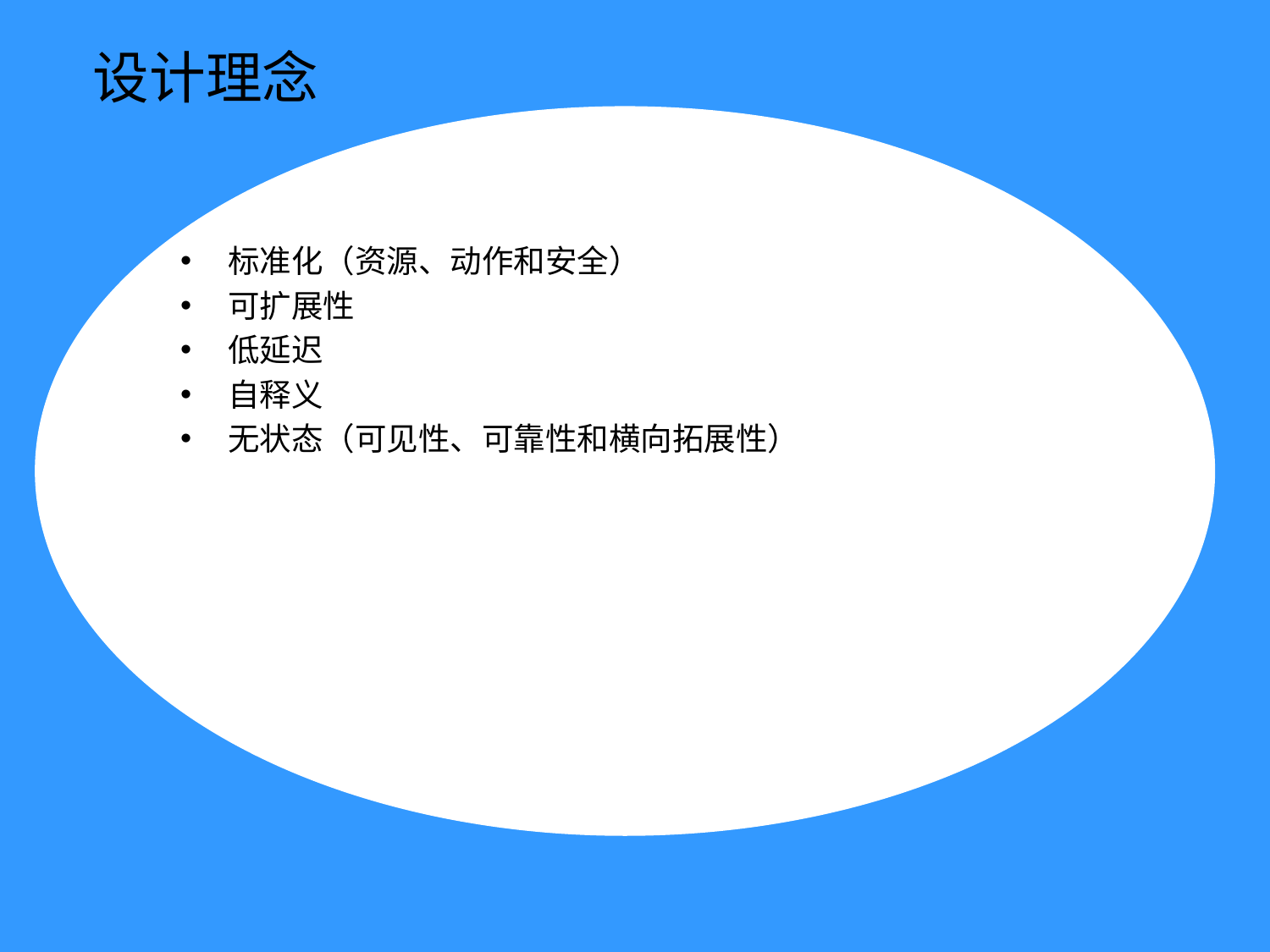

# 设计理念
标准化（资源、动作和安全）
可扩展性
低延迟
自释义
无状态（可见性、可靠性和横向拓展性）